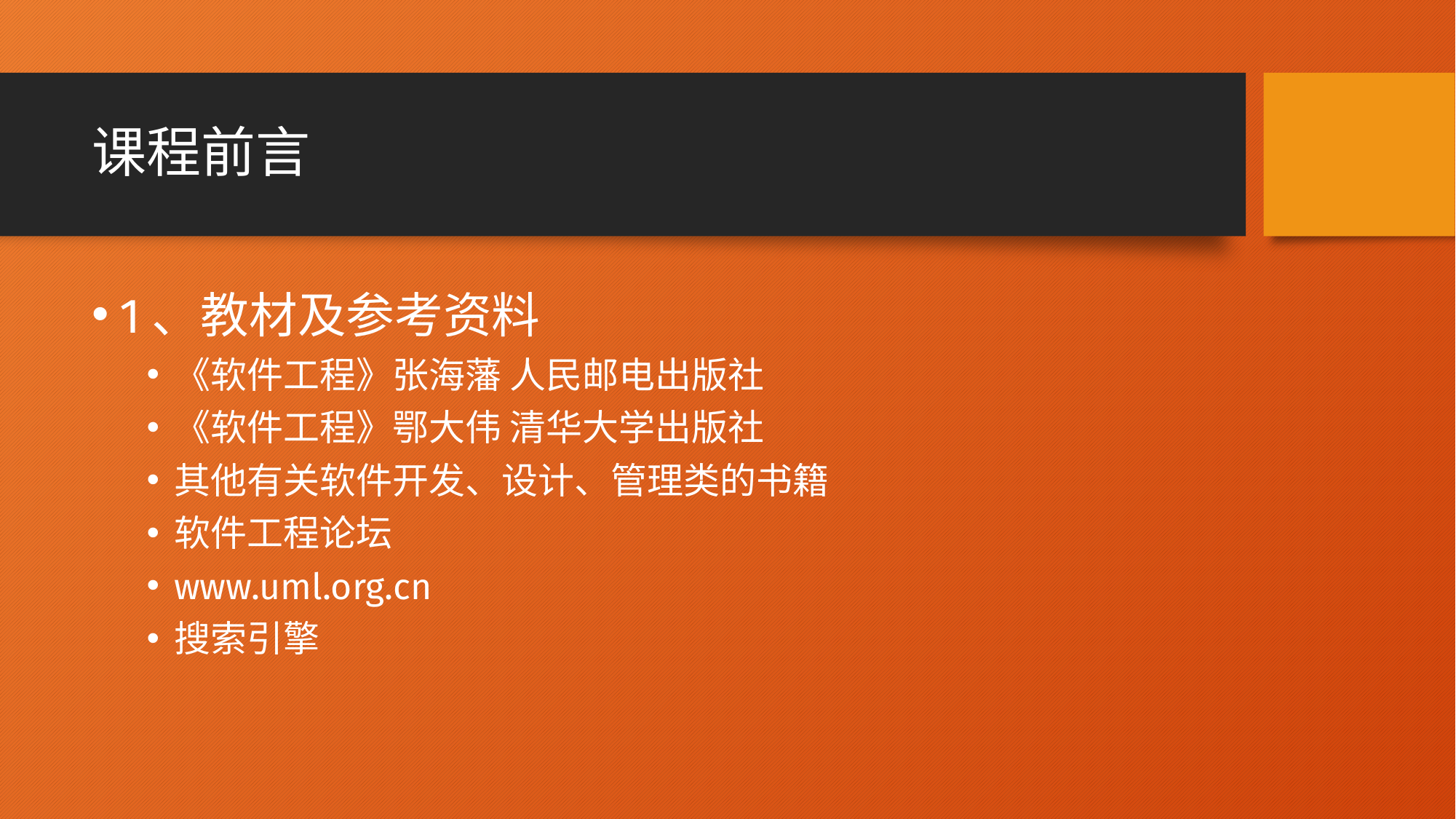

# 课程前言
1、教材及参考资料
《软件工程》张海藩 人民邮电出版社
《软件工程》鄂大伟 清华大学出版社
其他有关软件开发、设计、管理类的书籍
软件工程论坛
www.uml.org.cn
搜索引擎